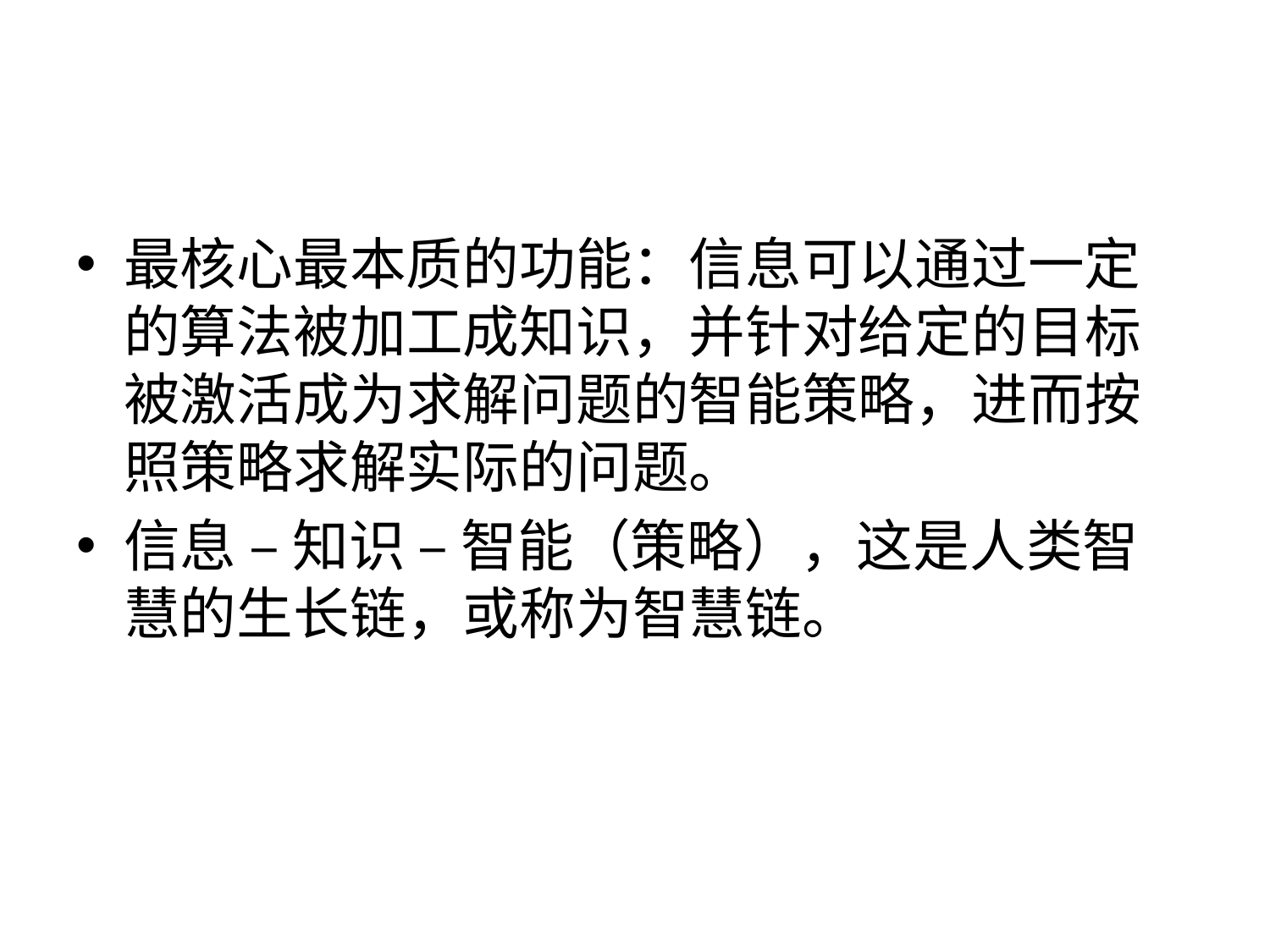

最核心最本质的功能：信息可以通过一定的算法被加工成知识，并针对给定的目标被激活成为求解问题的智能策略，进而按照策略求解实际的问题。
信息 – 知识 – 智能（策略），这是人类智慧的生长链，或称为智慧链。